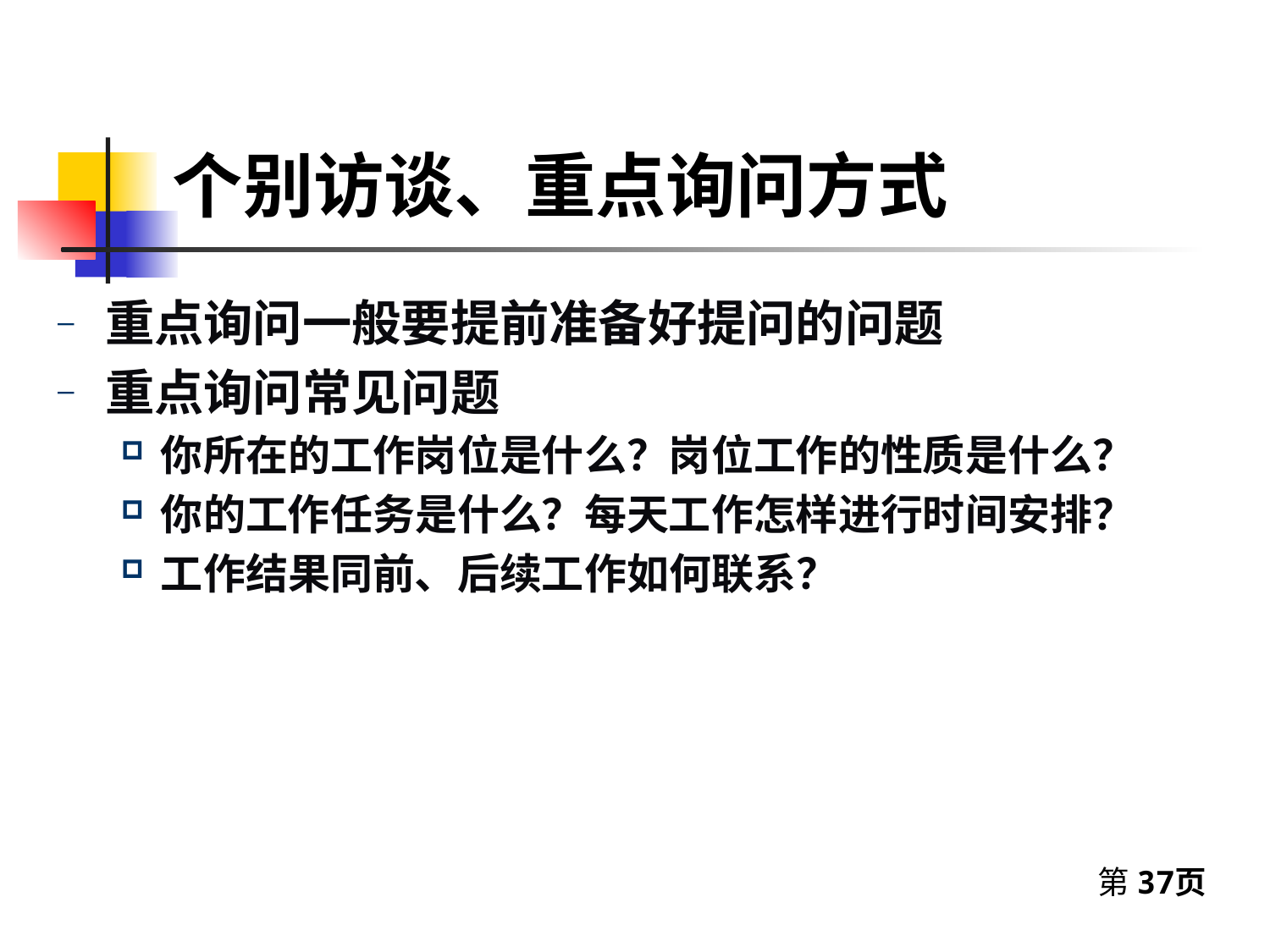

# 个别访谈、重点询问方式
重点询问一般要提前准备好提问的问题
重点询问常见问题
你所在的工作岗位是什么？岗位工作的性质是什么？
你的工作任务是什么？每天工作怎样进行时间安排？
工作结果同前、后续工作如何联系？